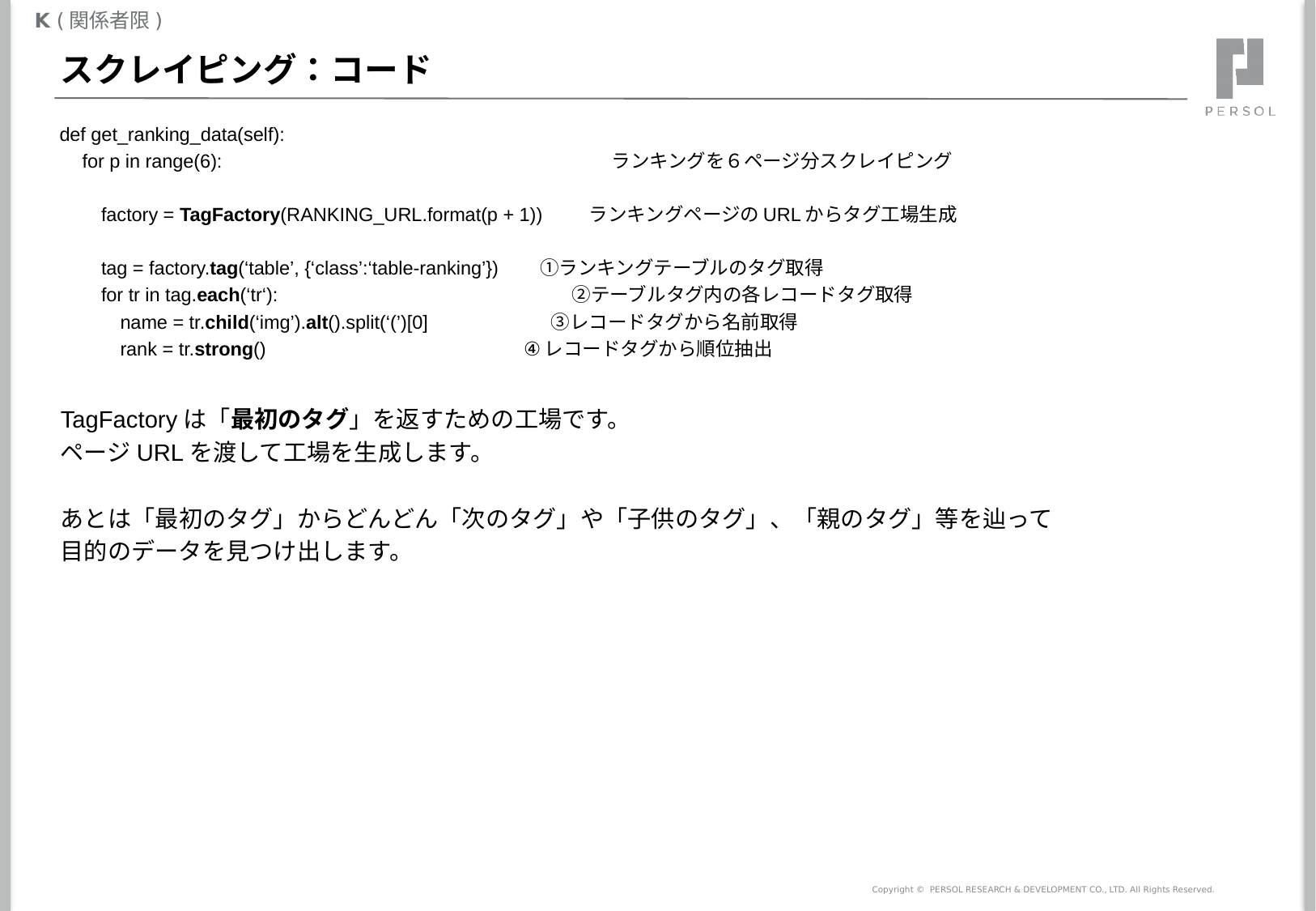

# スクレイピング：コード
def get_ranking_data(self):
　for p in range(6): 　　　　　　　　　　　　　　　　　　　　ランキングを６ページ分スクレイピング

　　factory = TagFactory(RANKING_URL.format(p + 1)) 　　ランキングページのURLからタグ工場生成

　　tag = factory.tag(‘table’, {‘class’:‘table-ranking’})　　①ランキングテーブルのタグ取得
　　for tr in tag.each(‘tr‘): 　　　　　　　　　　　　　　　②テーブルタグ内の各レコードタグ取得
　　　name = tr.child(‘img’).alt().split(‘(’)[0] 　　　　　　③レコードタグから名前取得
　　　rank = tr.strong()                                                 ④レコードタグから順位抽出
TagFactoryは「最初のタグ」を返すための工場です。
ページURLを渡して工場を生成します。

あとは「最初のタグ」からどんどん「次のタグ」や「子供のタグ」、「親のタグ」等を辿って
目的のデータを見つけ出します。